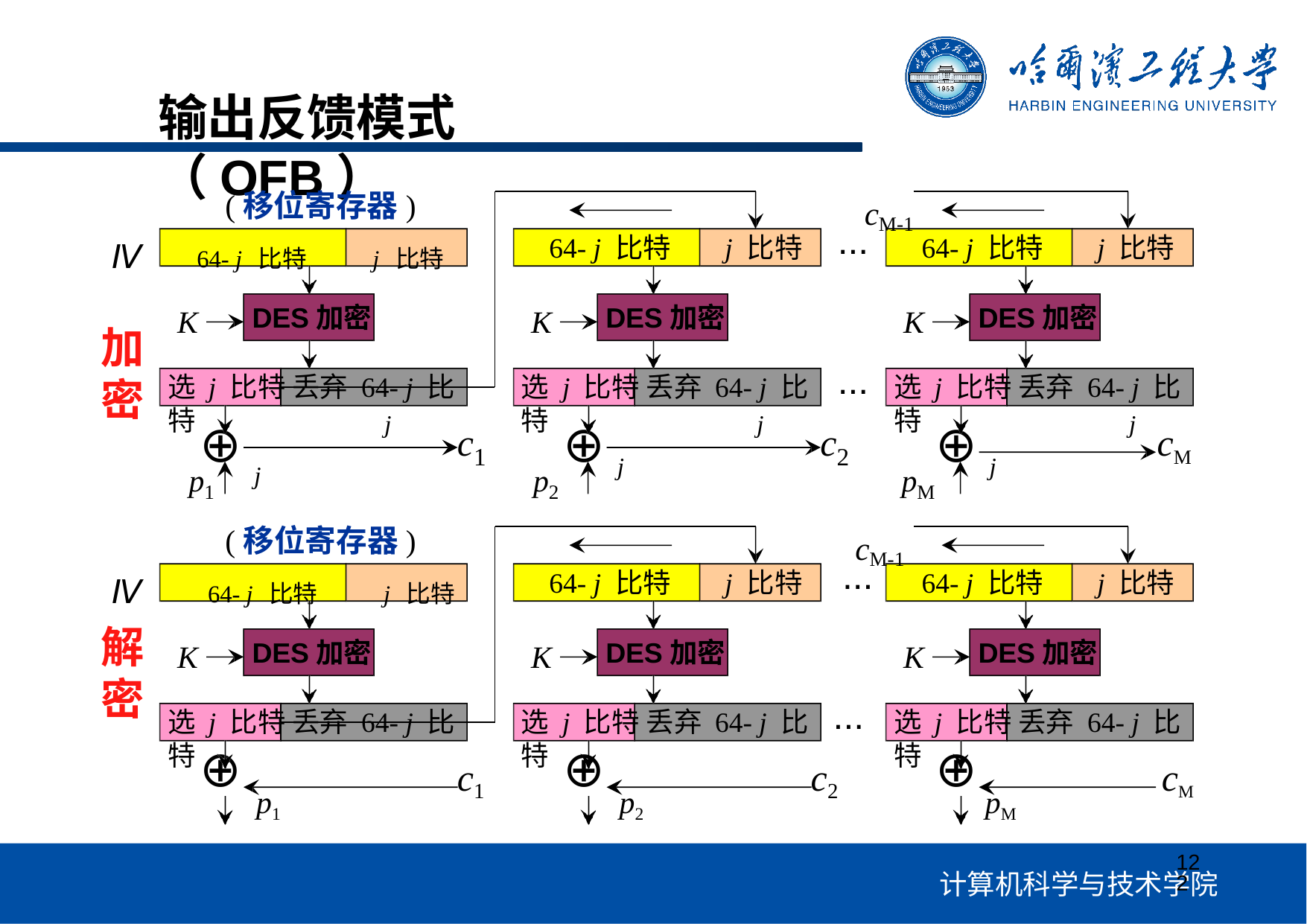

# 输出反馈模式（OFB）
cM-1
(移位寄存器)
Ⅳ	64- j 比特	j 比特

...

64- j 比特
64- j 比特
j 比特
j 比特

DES加密
DES加密
DES加密
K
K
K

加 密

...

选 j 比特 丢弃 64- j 比特
选 j 比特 丢弃 64- j 比特
选 j 比特 丢弃 64- j 比特

j
j
j
⊕
⊕
⊕
c
c
c
1
2

M

j
j
j
p
p
p

1
2
M
cM-1
(移位寄存器)
Ⅳ	64- j 比特	j 比特
解 密

...

64- j 比特
64- j 比特
j 比特
j 比特

DES加密
DES加密
DES加密
K
K
K

...

选 j 比特 丢弃 64- j 比特
选 j 比特 丢弃 64- j 比特
选 j 比特 丢弃 64- j 比特

⊕
p1
⊕
p2
⊕
pM
c1
c2
cM

122